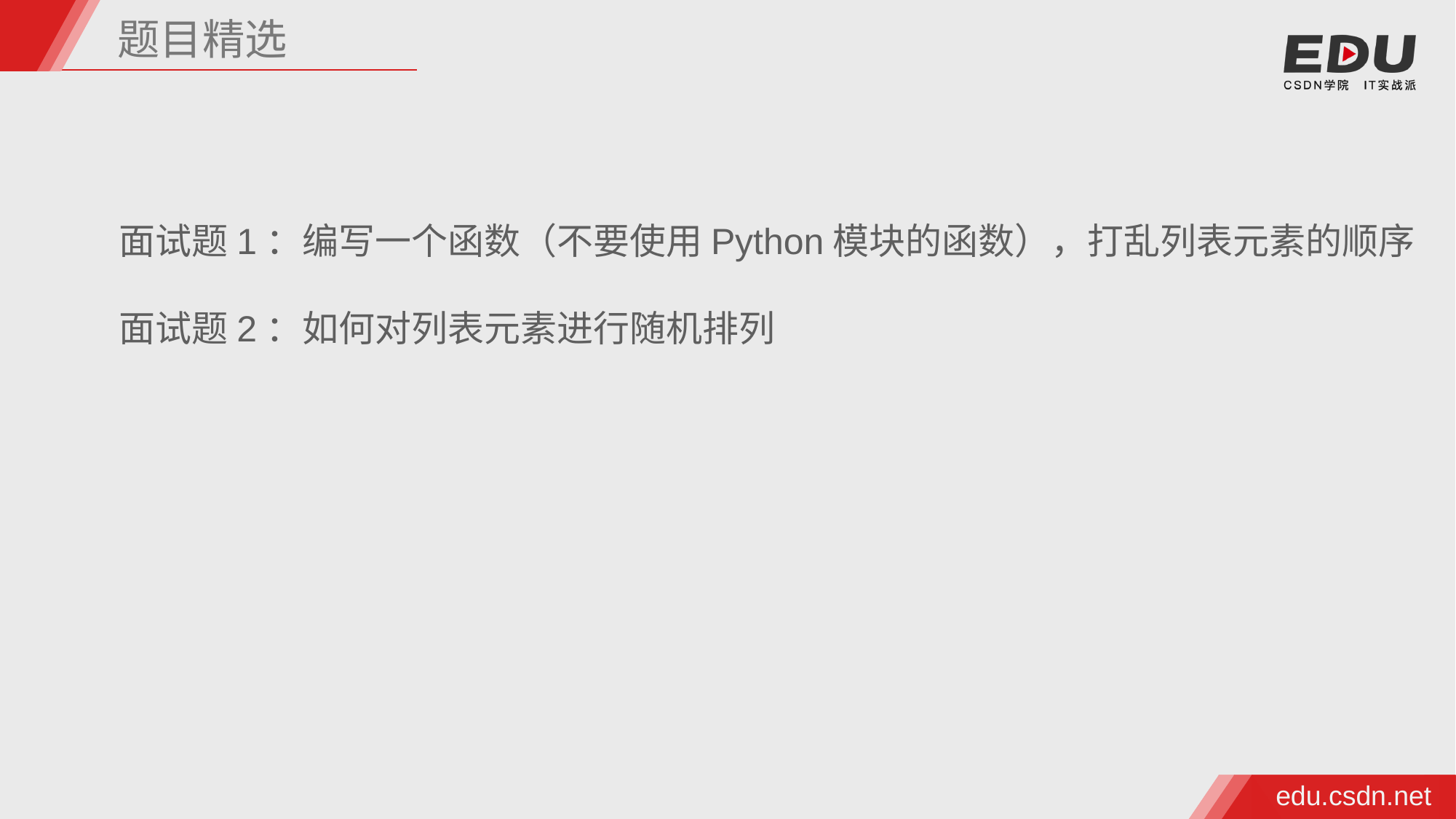

题目精选
面试题1：编写一个函数（不要使用Python模块的函数），打乱列表元素的顺序
面试题2：如何对列表元素进行随机排列
edu.csdn.net